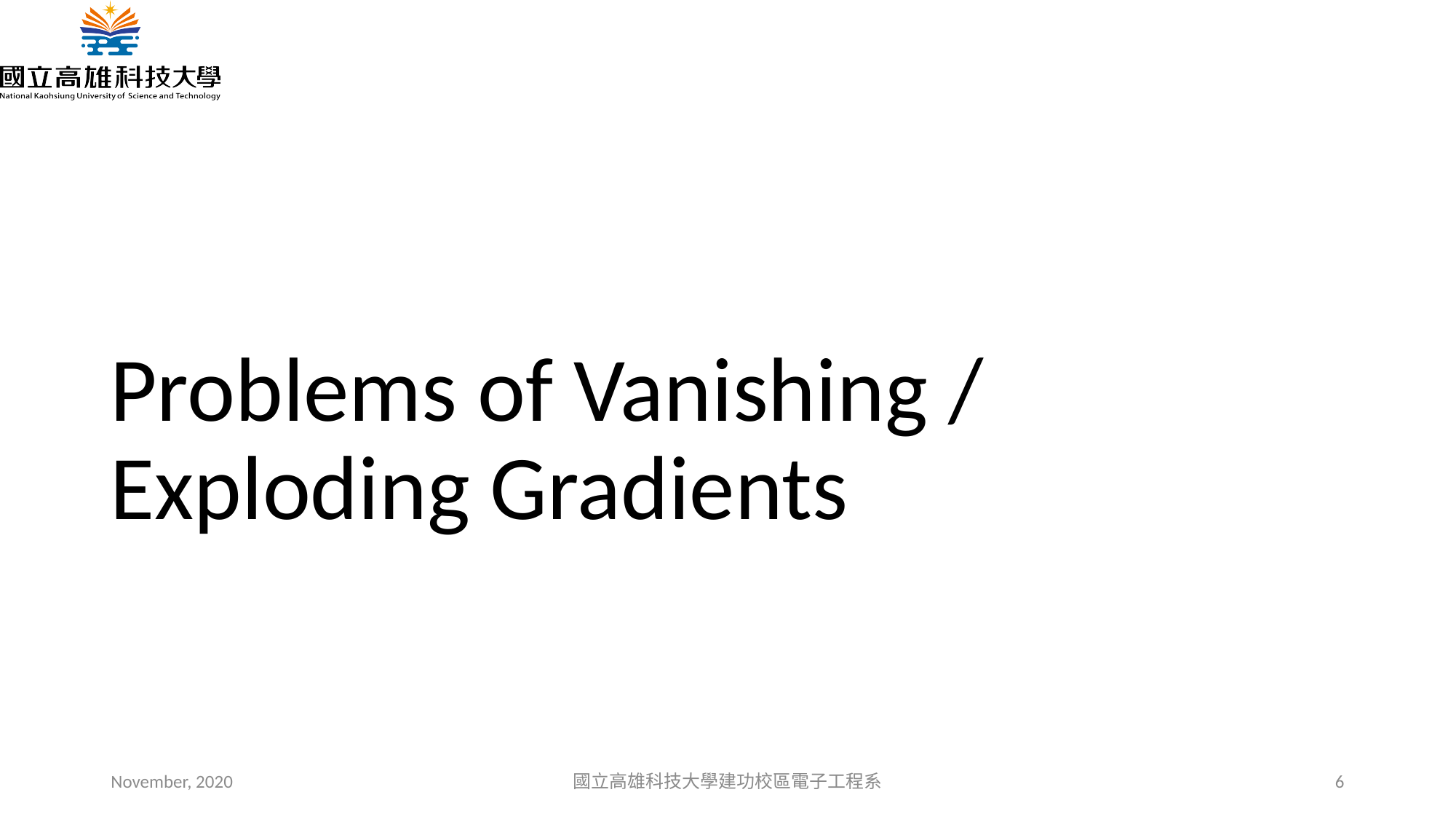

# Problems of Vanishing / Exploding Gradients

November, 2020
國立高雄科技大學建功校區電子工程系
6